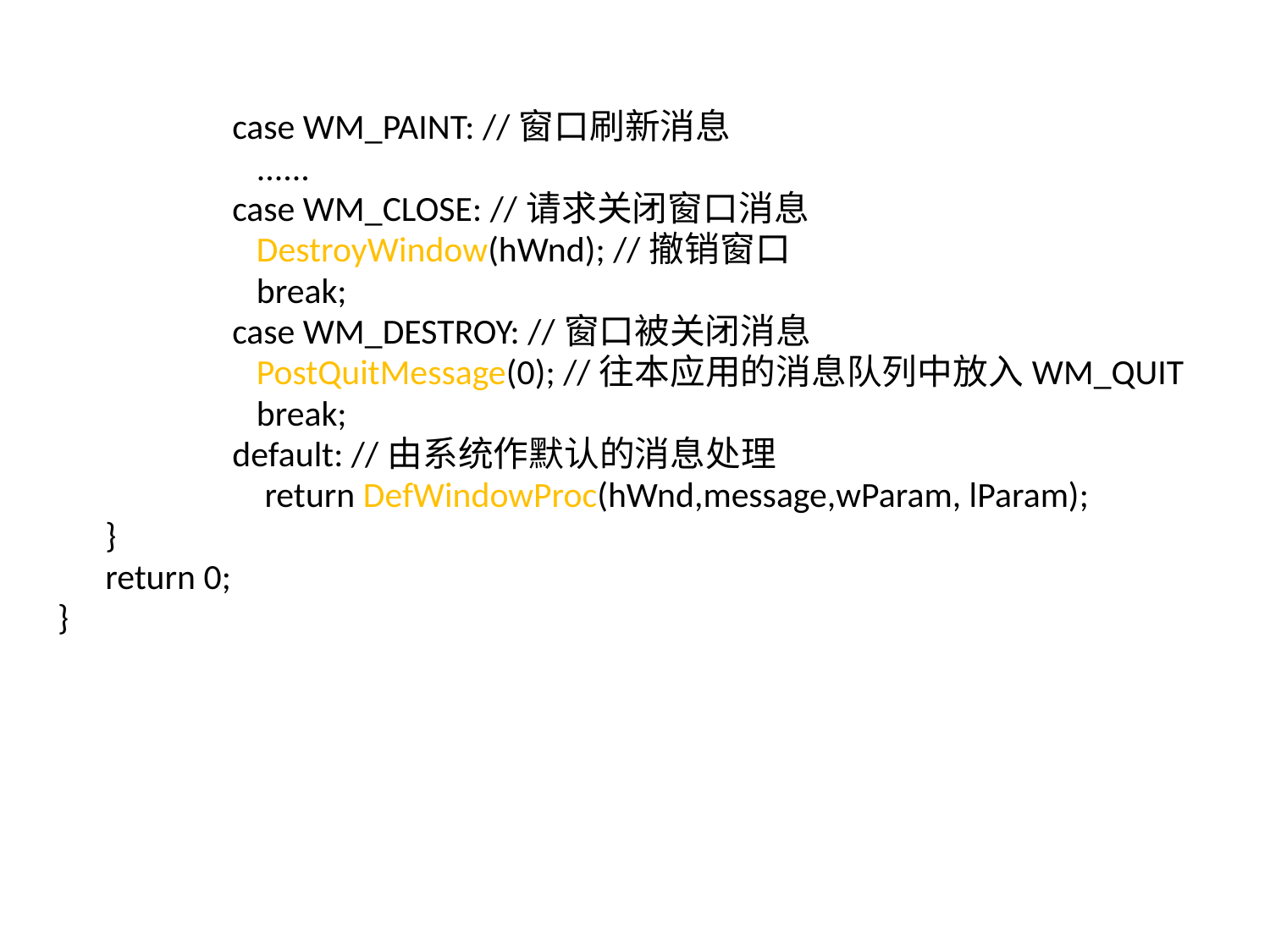

case WM_PAINT: //窗口刷新消息
		   ......
		case WM_CLOSE: //请求关闭窗口消息
		   DestroyWindow(hWnd); //撤销窗口
		   break;
		case WM_DESTROY: //窗口被关闭消息
		   PostQuitMessage(0); //往本应用的消息队列中放入WM_QUIT
		   break;
		default: //由系统作默认的消息处理
		    return DefWindowProc(hWnd,message,wParam, lParam);
  	}
  	return 0;
}